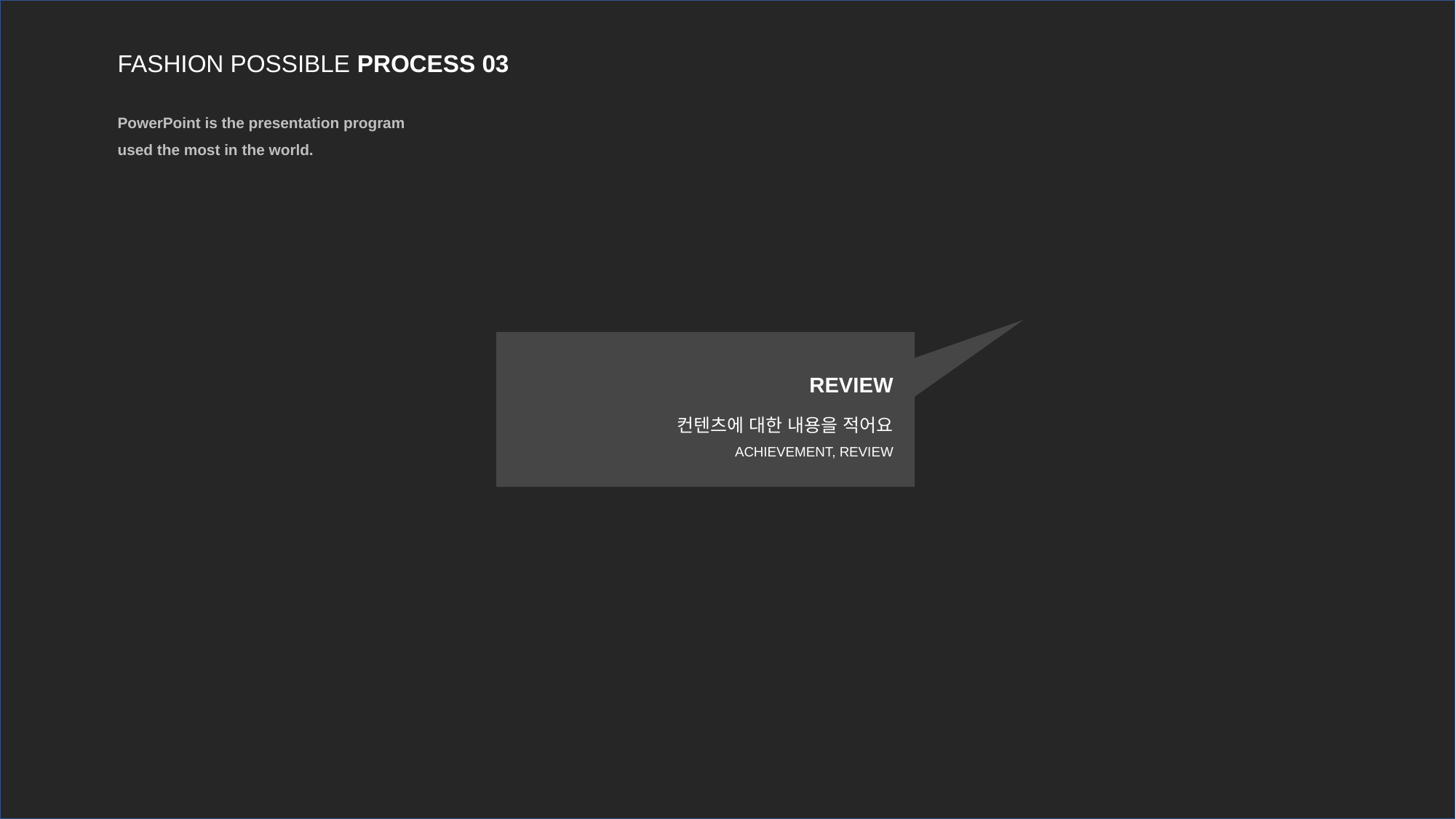

FASHION POSSIBLE PROCESS 03

PowerPoint is the presentation program
used the most in the world.
REVIEW

컨텐츠에 대한 내용을 적어요
ACHIEVEMENT, REVIEW